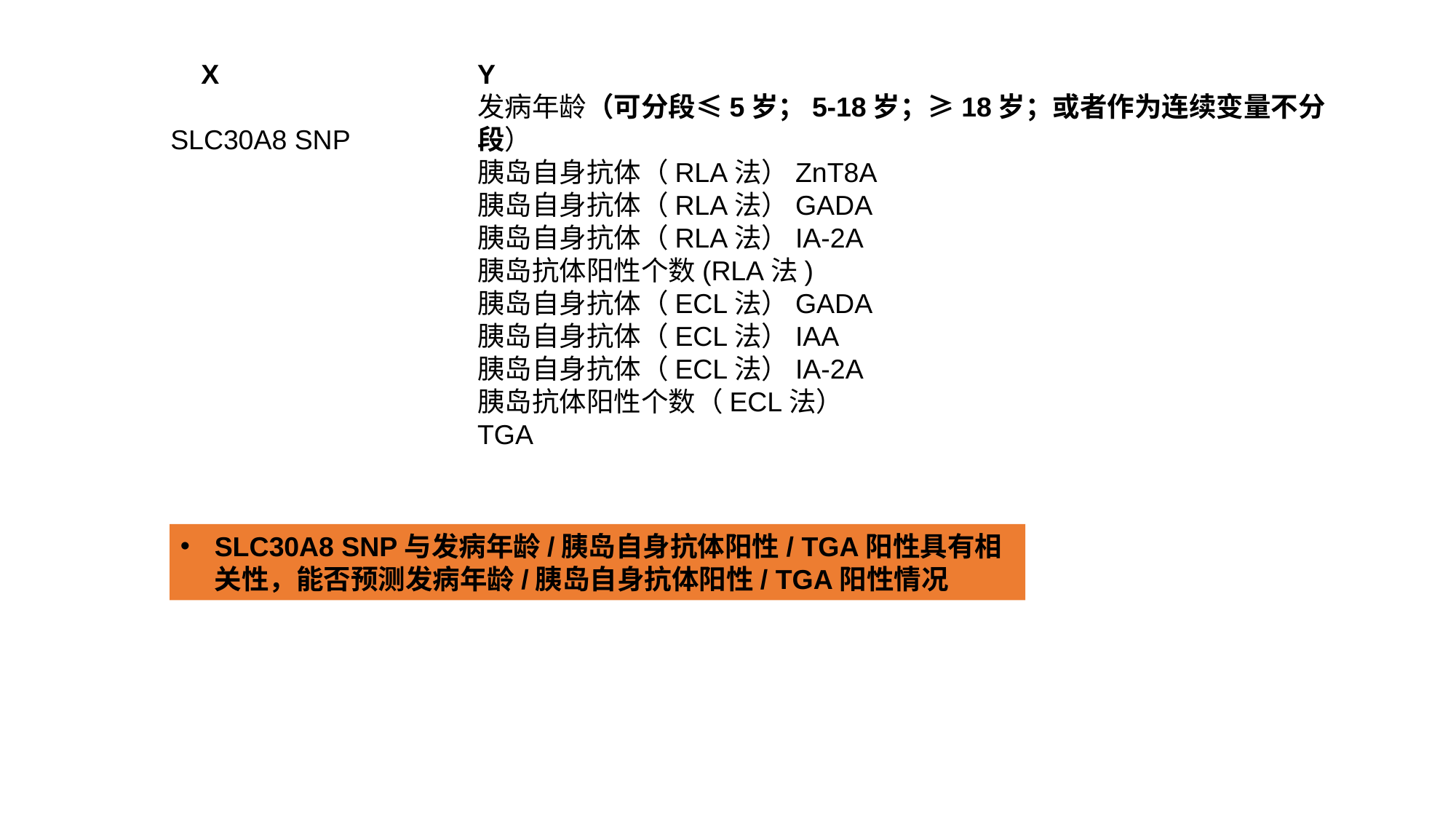

X
SLC30A8 SNP

Y
发病年龄（可分段≤5岁；5-18岁；≥18岁；或者作为连续变量不分段）
胰岛自身抗体（RLA法）ZnT8A
胰岛自身抗体（RLA法）GADA
胰岛自身抗体（RLA法）IA-2A
胰岛抗体阳性个数(RLA法)
胰岛自身抗体（ECL法）GADA
胰岛自身抗体（ECL法）IAA
胰岛自身抗体（ECL法）IA-2A
胰岛抗体阳性个数（ECL法）
TGA
SLC30A8 SNP与发病年龄/胰岛自身抗体阳性/ TGA阳性具有相关性，能否预测发病年龄/胰岛自身抗体阳性/ TGA阳性情况